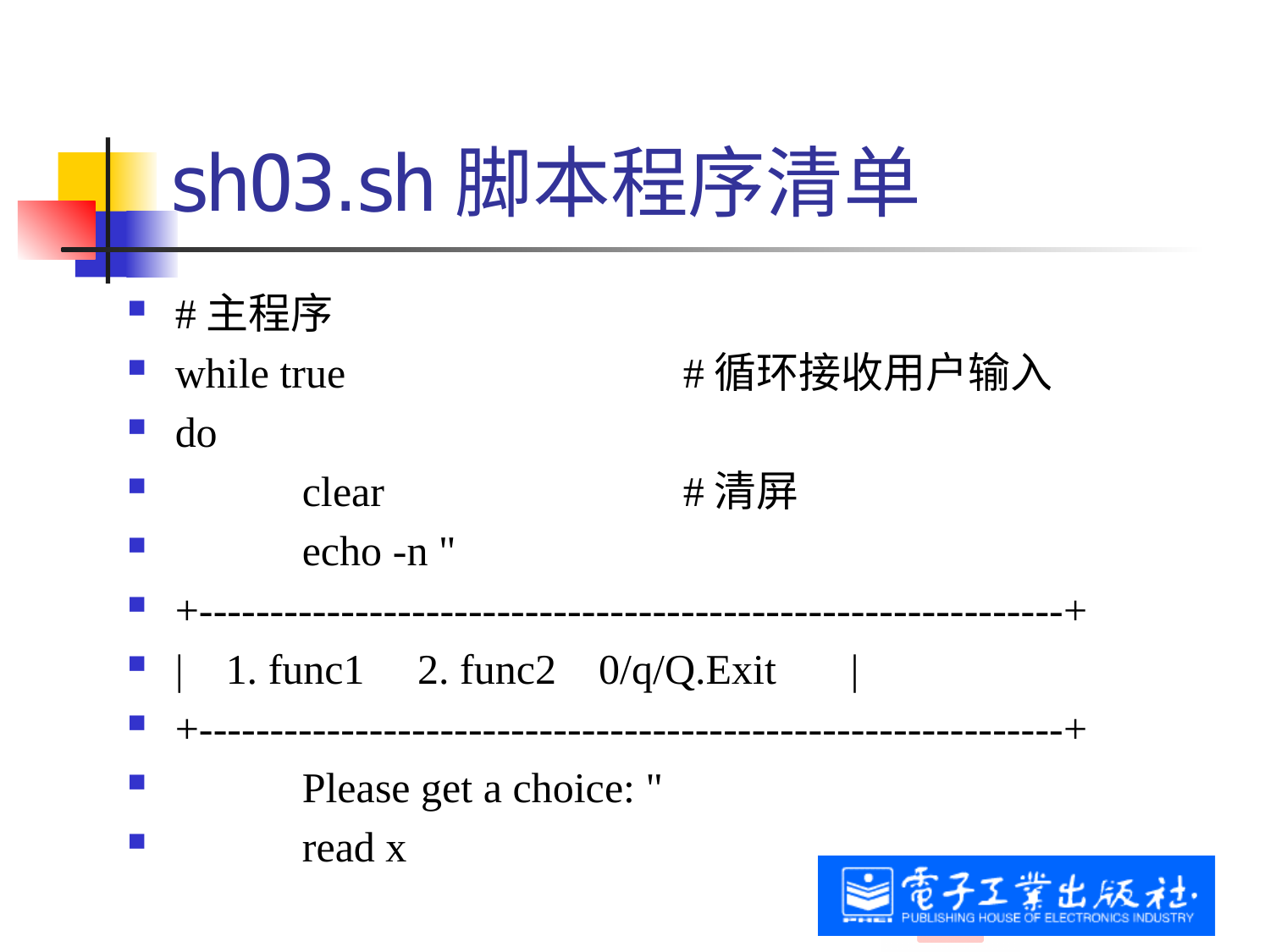

# sh03.sh脚本程序清单
#主程序
while true 			#循环接收用户输入
do
	clear 			#清屏
	echo -n "
+-------------------------------------------------------------+
|    1. func1     2. func2    0/q/Q.Exit       |
+-------------------------------------------------------------+
            Please get a choice: "
	read x